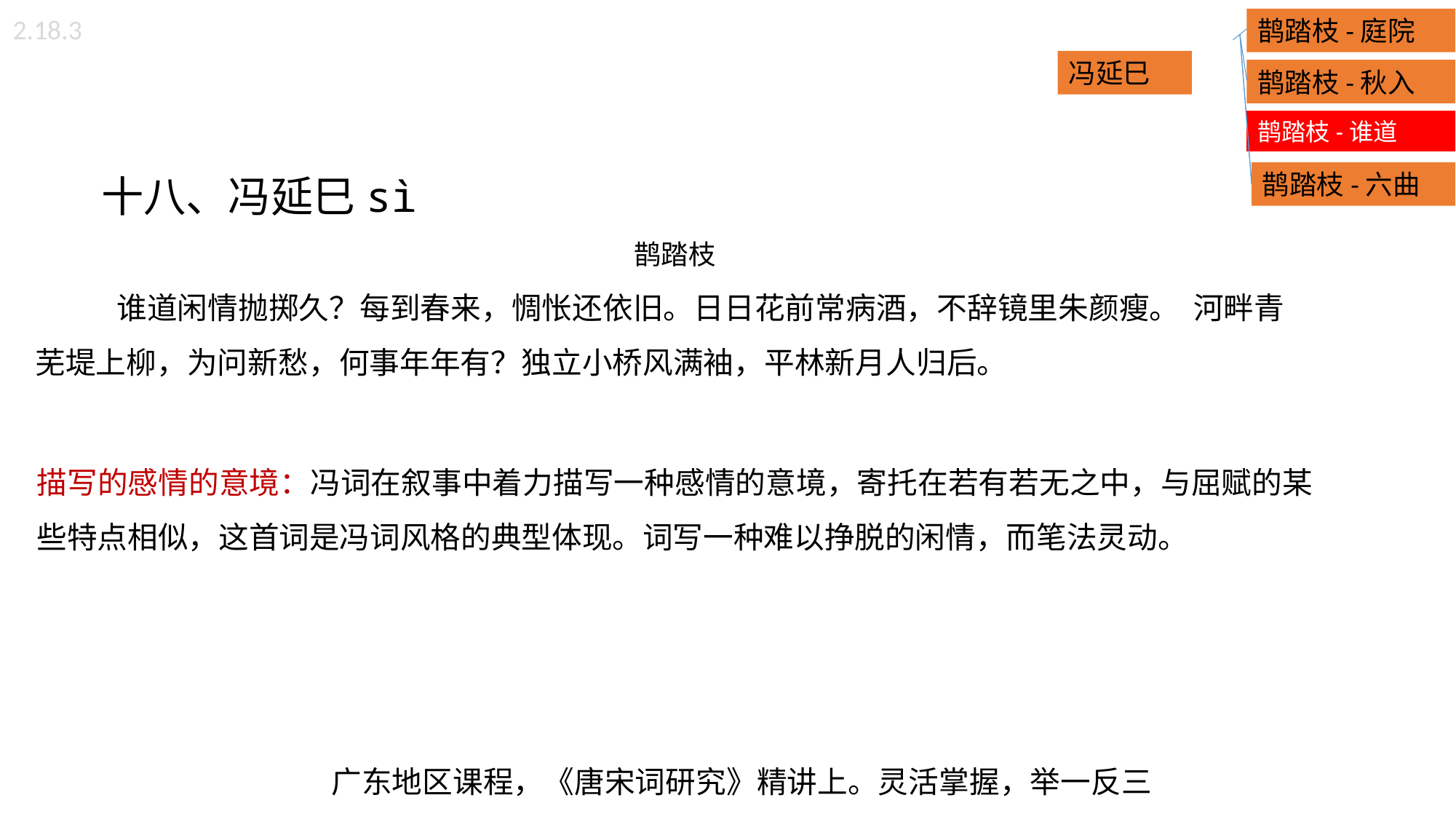

2.18.3
鹊踏枝-庭院
冯延巳
鹊踏枝-秋入
鹊踏枝-谁道
       十八、冯延巳sì
鹊踏枝
           谁道闲情抛掷久？每到春来，惆怅还依旧。日日花前常病酒，不辞镜里朱颜瘦。  河畔青芜堤上柳，为问新愁，何事年年有？独立小桥风满袖，平林新月人归后。

描写的感情的意境：冯词在叙事中着力描写一种感情的意境，寄托在若有若无之中，与屈赋的某些特点相似，这首词是冯词风格的典型体现。词写一种难以挣脱的闲情，而笔法灵动。

鹊踏枝-六曲
广东地区课程，《唐宋词研究》精讲上。灵活掌握，举一反三